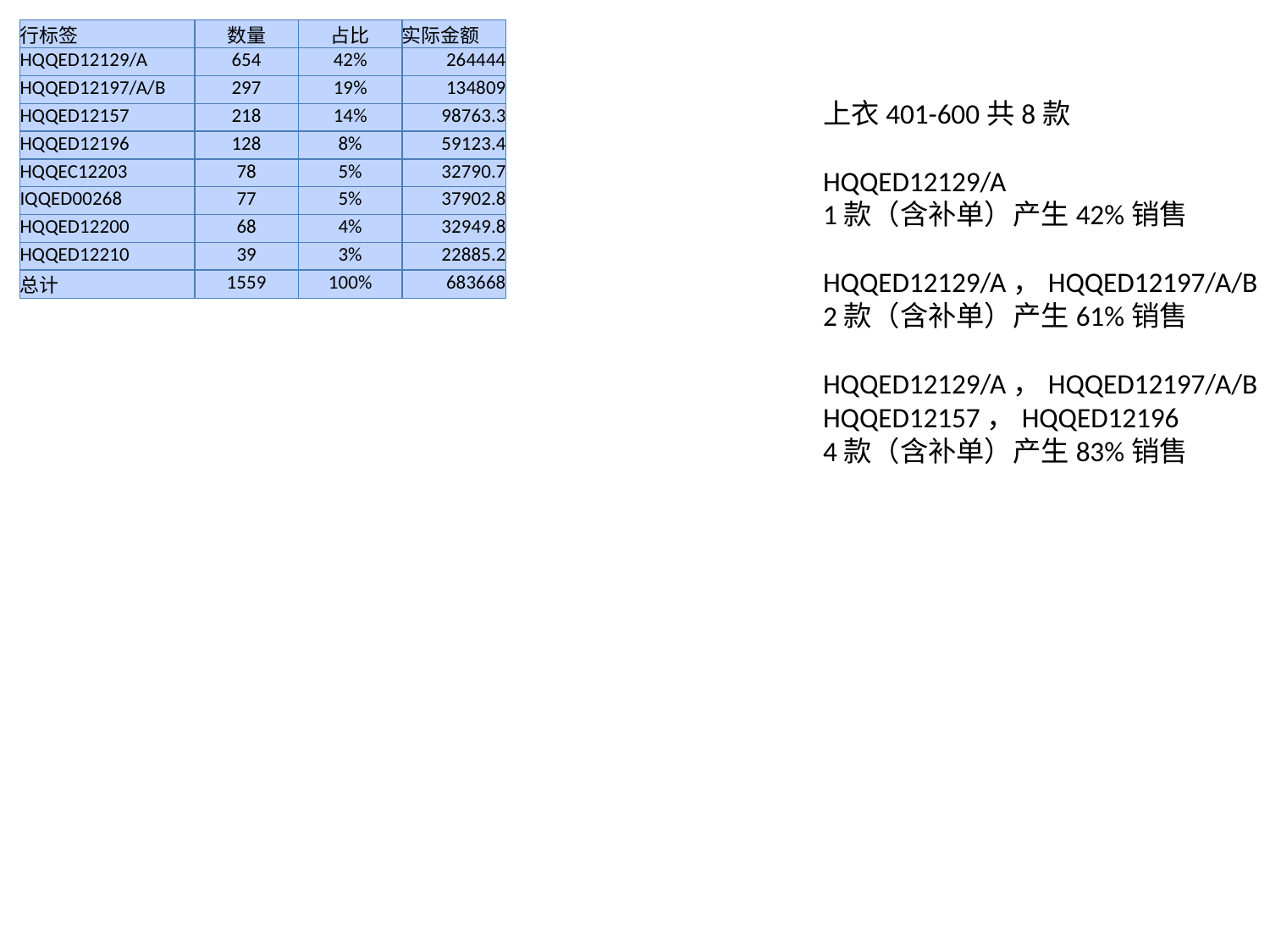

| 行标签 | 数量 | 占比 | 实际金额 |
| --- | --- | --- | --- |
| HQQED12129/A | 654 | 42% | 264444 |
| HQQED12197/A/B | 297 | 19% | 134809 |
| HQQED12157 | 218 | 14% | 98763.3 |
| HQQED12196 | 128 | 8% | 59123.4 |
| HQQEC12203 | 78 | 5% | 32790.7 |
| IQQED00268 | 77 | 5% | 37902.8 |
| HQQED12200 | 68 | 4% | 32949.8 |
| HQQED12210 | 39 | 3% | 22885.2 |
| 总计 | 1559 | 100% | 683668 |
上衣401-600共8款

HQQED12129/A
1款（含补单）产生42%销售

HQQED12129/A，HQQED12197/A/B
2款（含补单）产生61%销售

HQQED12129/A，HQQED12197/A/B
HQQED12157，HQQED12196
4款（含补单）产生83%销售